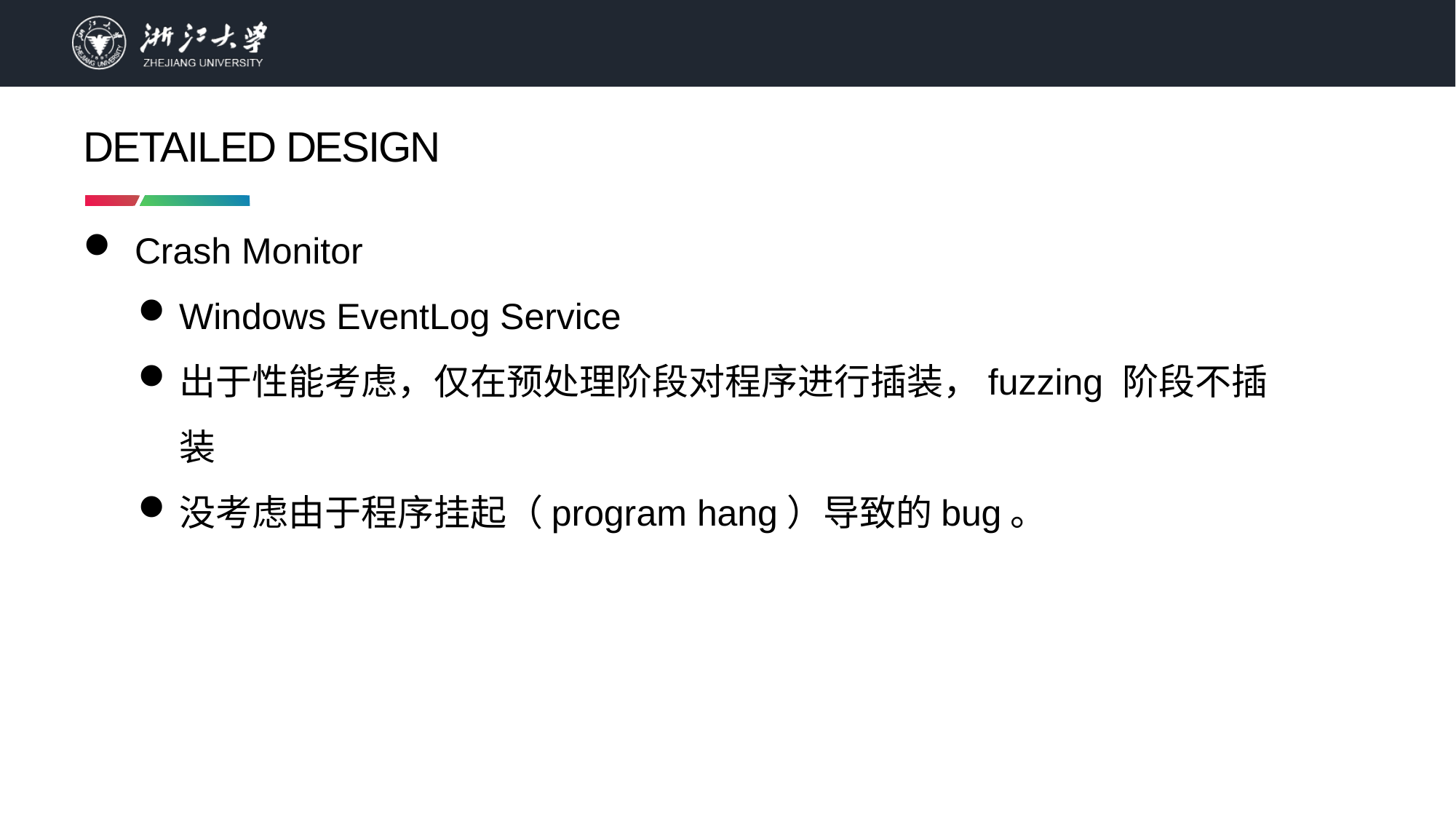

# DETAILED DESIGN
 Crash Monitor
Windows EventLog Service
出于性能考虑，仅在预处理阶段对程序进行插装，fuzzing 阶段不插装
没考虑由于程序挂起（program hang）导致的bug。

30